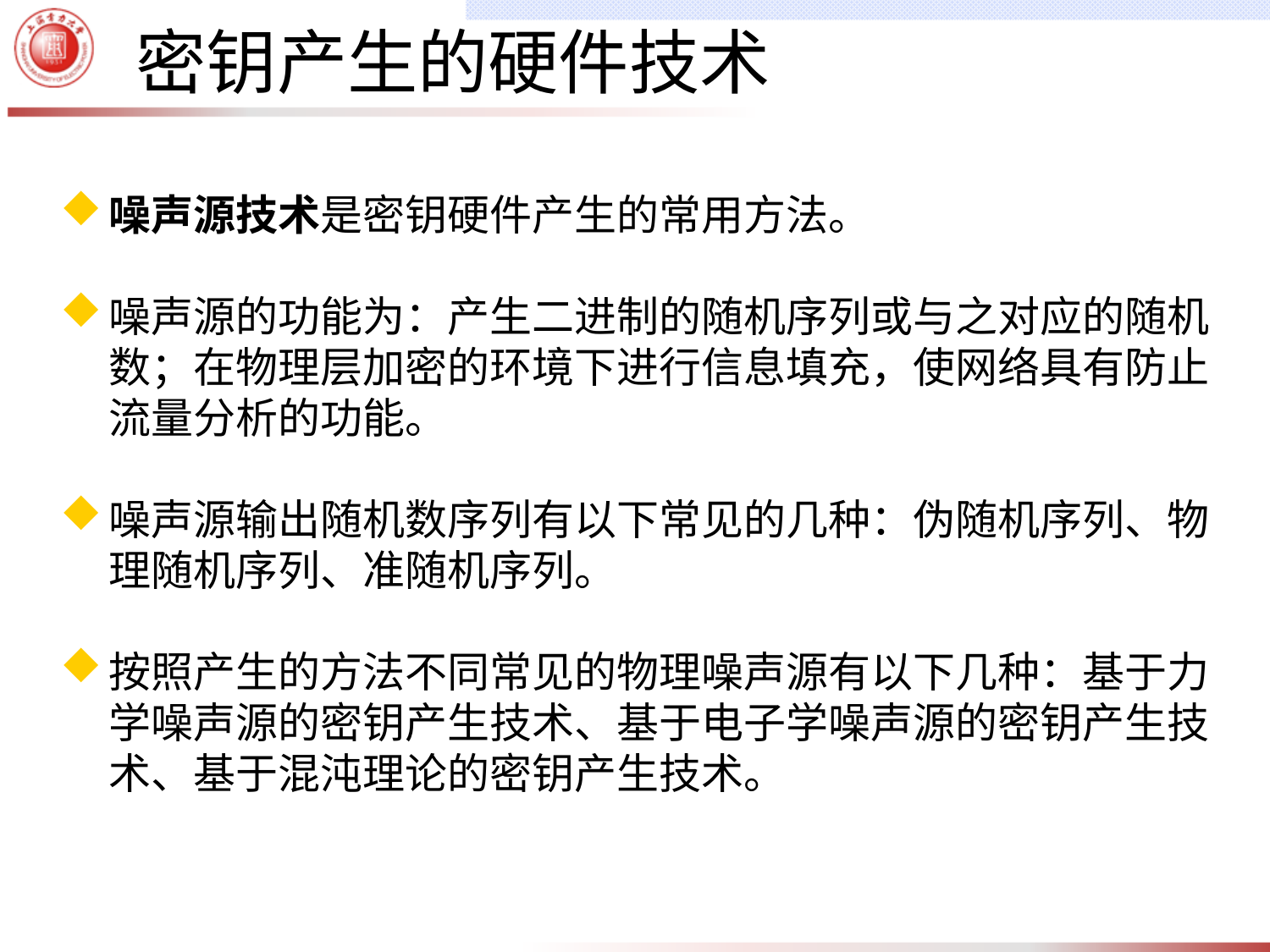

密钥产生的硬件技术
噪声源技术是密钥硬件产生的常用方法。

噪声源的功能为：产生二进制的随机序列或与之对应的随机数；在物理层加密的环境下进行信息填充，使网络具有防止流量分析的功能。

噪声源输出随机数序列有以下常见的几种：伪随机序列、物理随机序列、准随机序列。

按照产生的方法不同常见的物理噪声源有以下几种：基于力学噪声源的密钥产生技术、基于电子学噪声源的密钥产生技术、基于混沌理论的密钥产生技术。